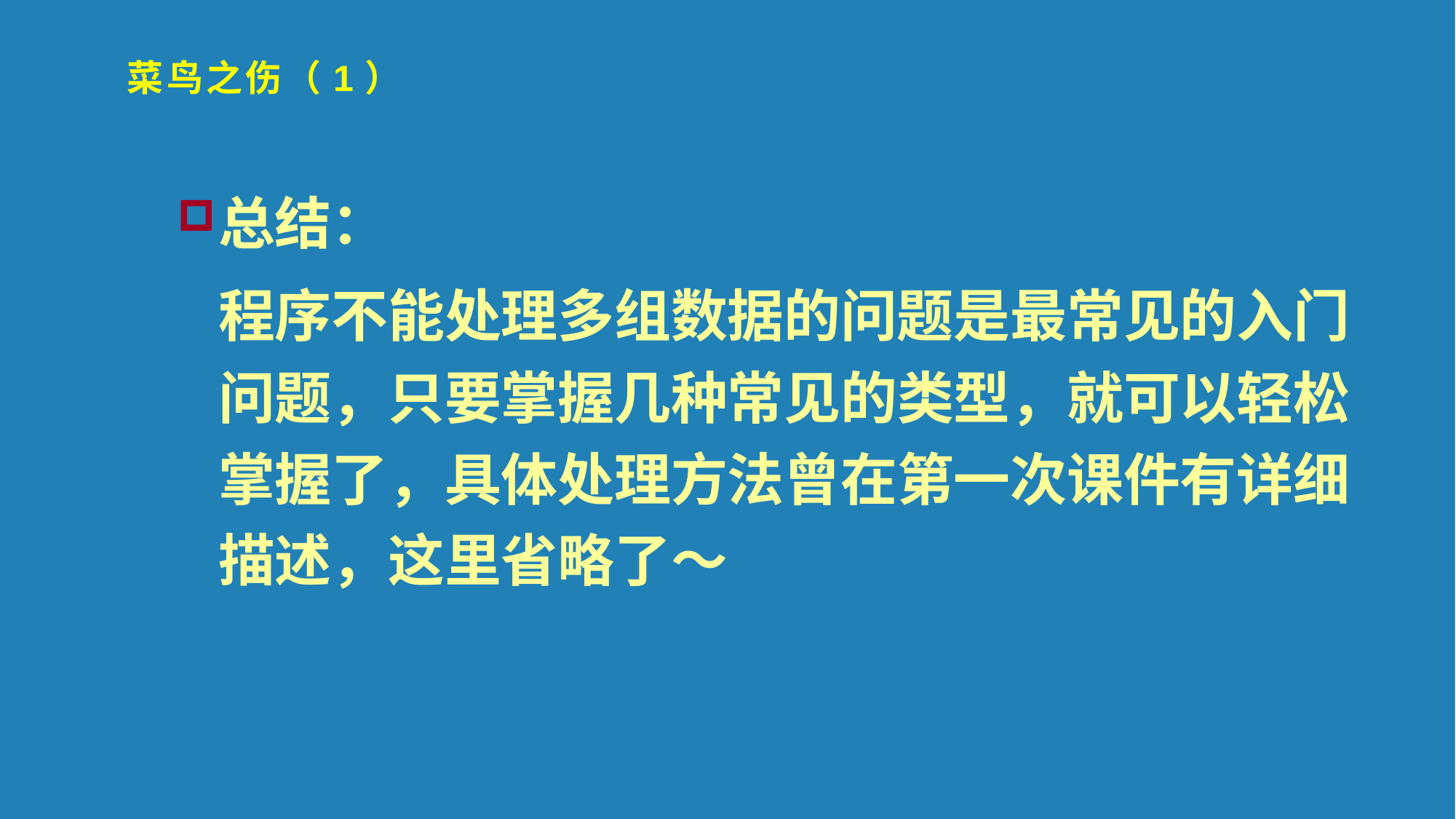

菜鸟之伤（1）
总结：
	程序不能处理多组数据的问题是最常见的入门问题，只要掌握几种常见的类型，就可以轻松掌握了，具体处理方法曾在第一次课件有详细描述，这里省略了～

84